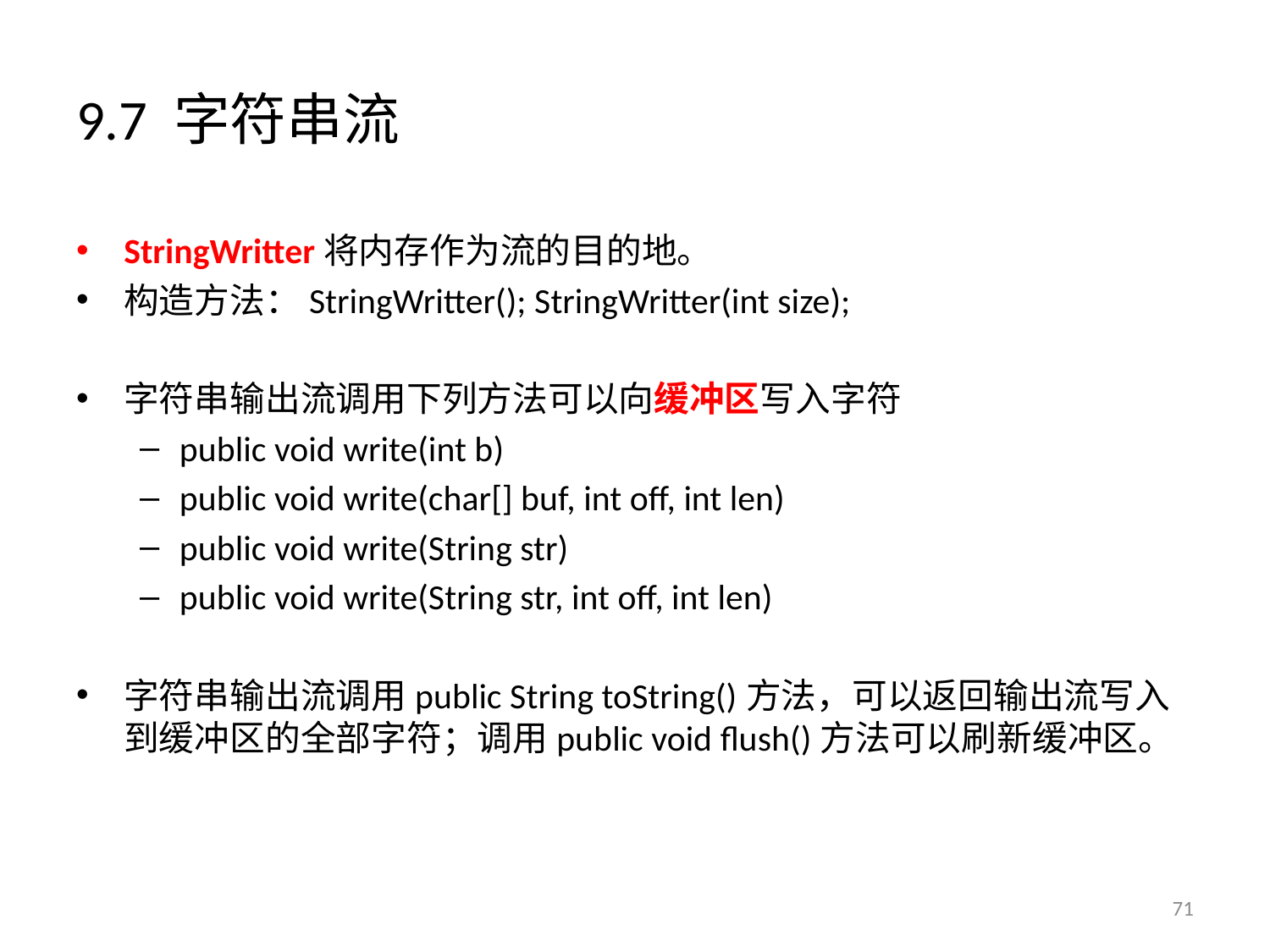

# 9.7 字符串流
StringWritter将内存作为流的目的地。
构造方法：StringWritter(); StringWritter(int size);

字符串输出流调用下列方法可以向缓冲区写入字符
public void write(int b)
public void write(char[] buf, int off, int len)
public void write(String str)
public void write(String str, int off, int len)

字符串输出流调用public String toString()方法，可以返回输出流写入到缓冲区的全部字符；调用public void flush()方法可以刷新缓冲区。
71